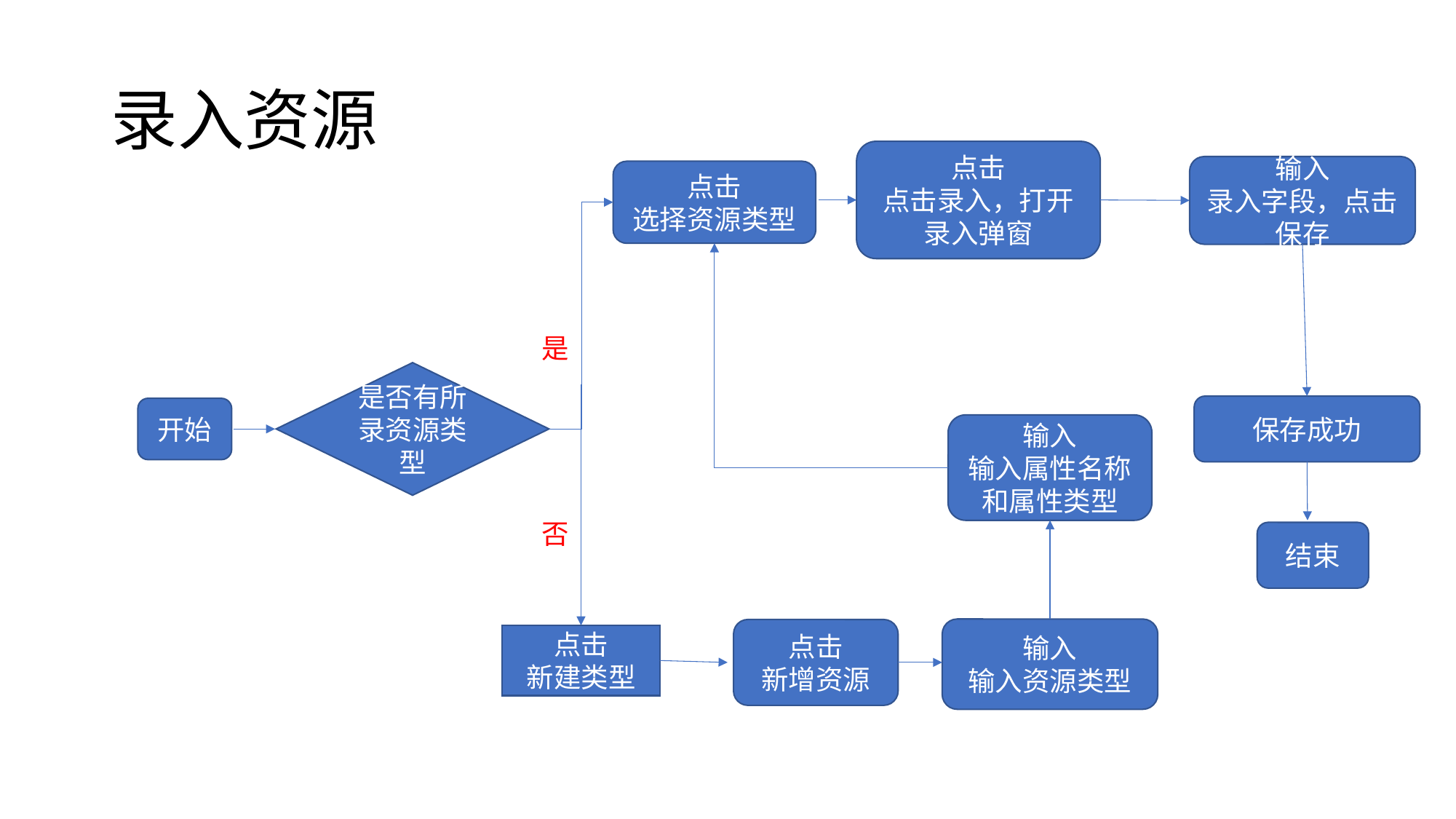

# 录入资源
点击
点击录入，打开录入弹窗
输入
录入字段，点击保存
点击
选择资源类型
是
是否有所录资源类型
保存成功
开始
输入
输入属性名称和属性类型
否
结束
输入
输入资源类型
点击
新增资源
点击
新建类型